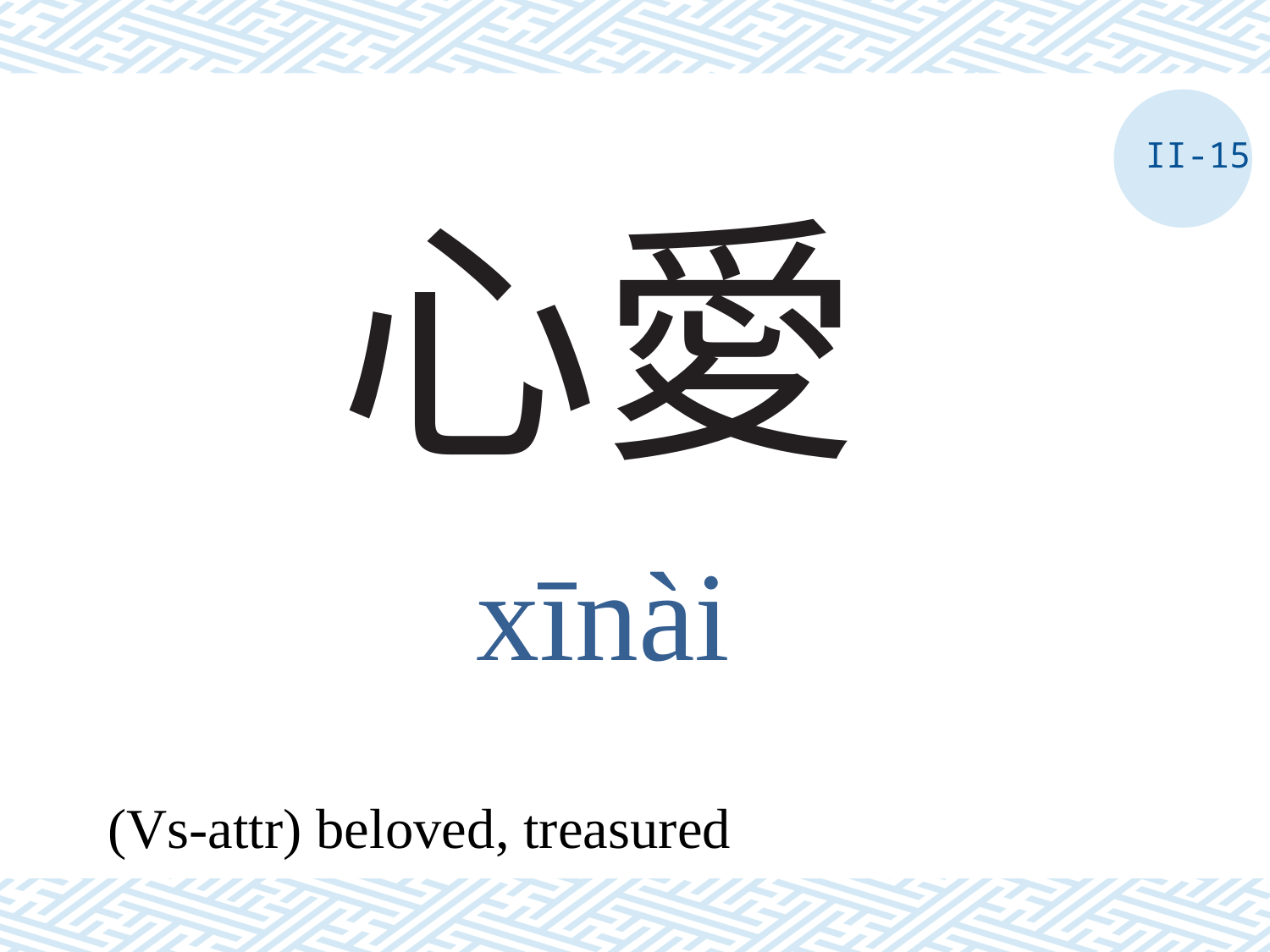

II-15

# 心愛
xīnài
(Vs-attr) beloved, treasured